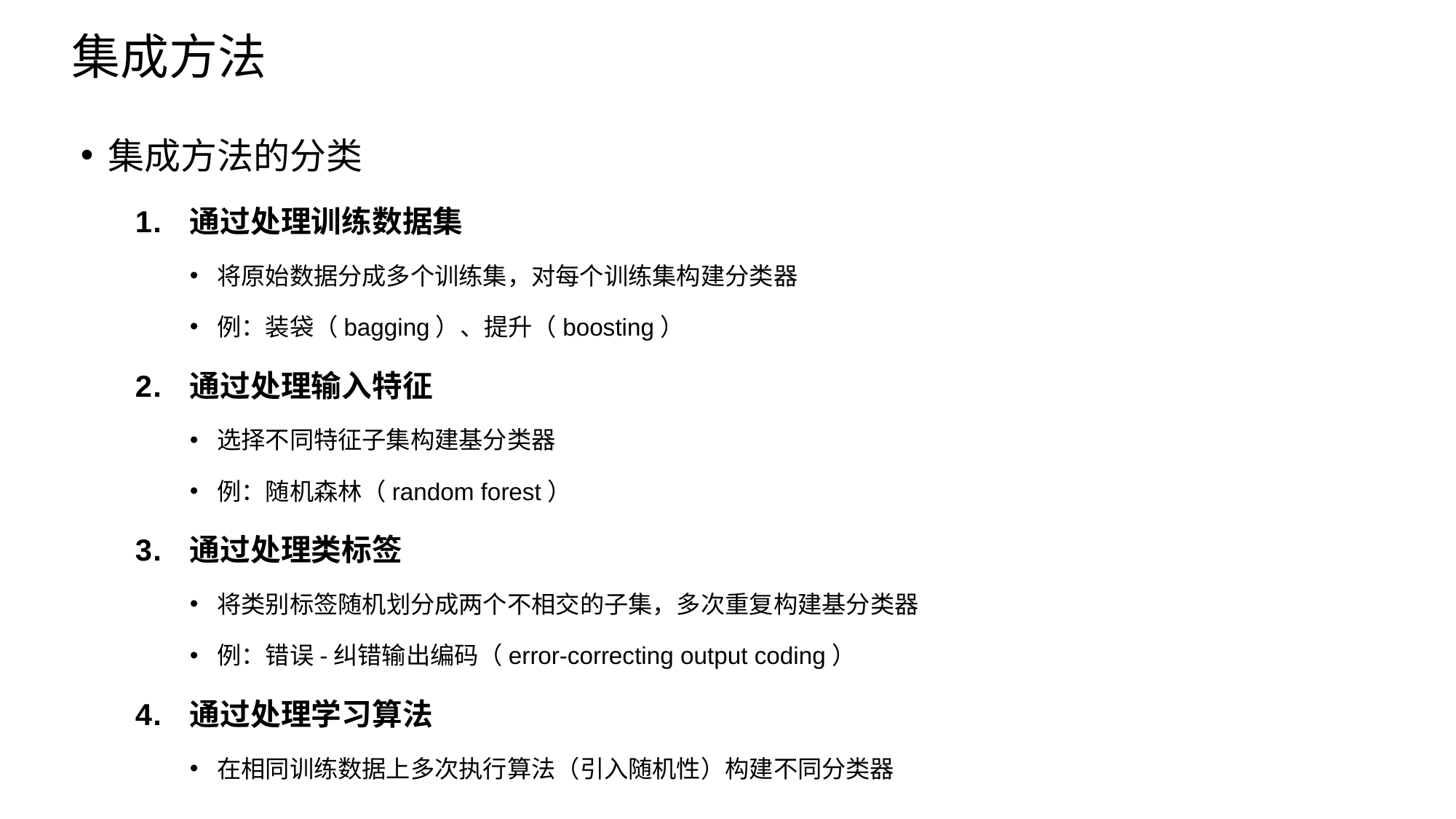

# 集成方法

集成方法的分类
通过处理训练数据集
将原始数据分成多个训练集，对每个训练集构建分类器
例：装袋（bagging）、提升（boosting）
通过处理输入特征
选择不同特征子集构建基分类器
例：随机森林（random forest）
通过处理类标签
将类别标签随机划分成两个不相交的子集，多次重复构建基分类器
例：错误-纠错输出编码（error-correcting output coding）
通过处理学习算法
在相同训练数据上多次执行算法（引入随机性）构建不同分类器